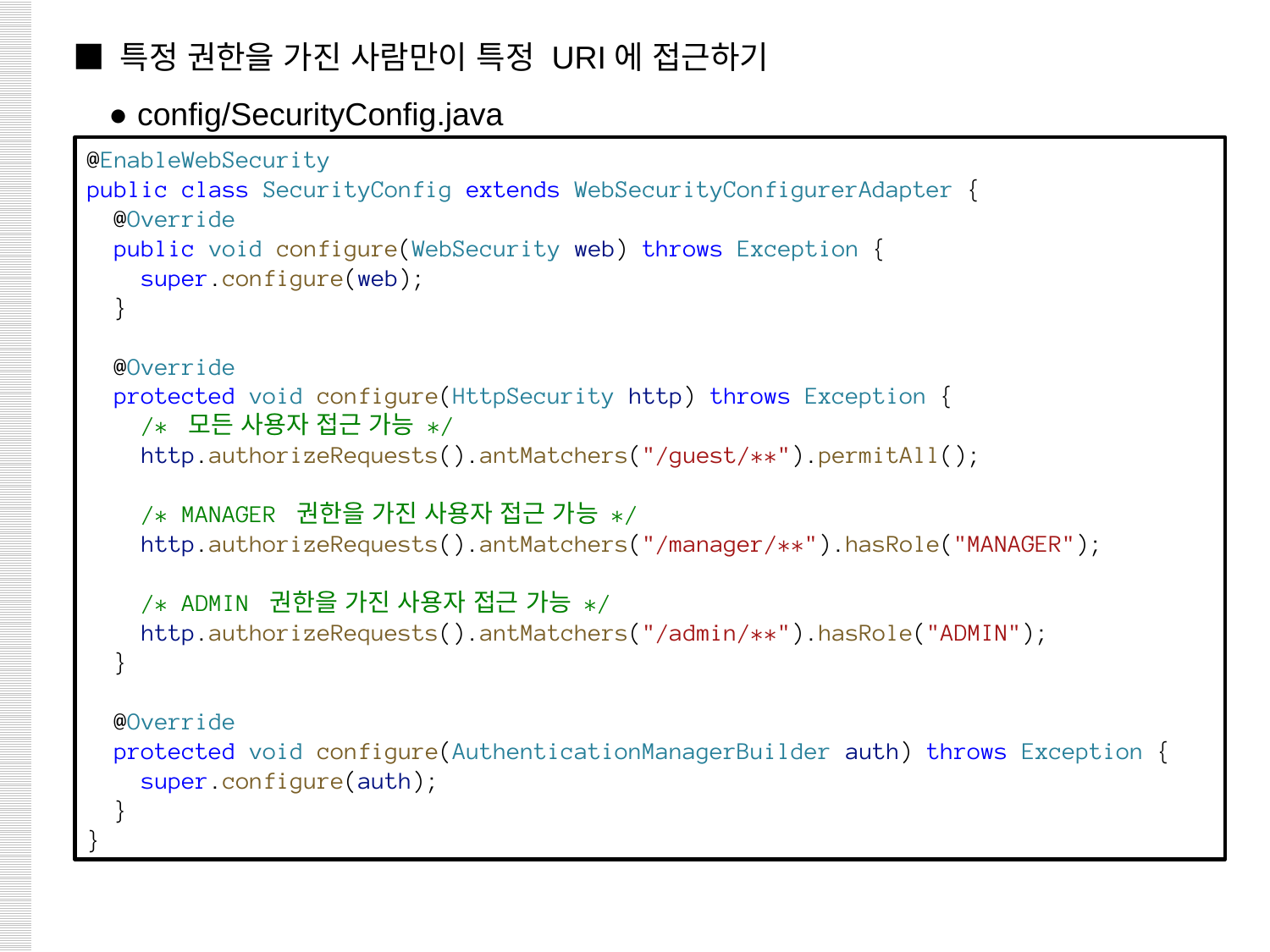

■ 특정 권한을 가진 사람만이 특정 URI에 접근하기
    ● config/SecurityConfig.java
@EnableWebSecurity
public class SecurityConfig extends WebSecurityConfigurerAdapter {
  @Override
  public void configure(WebSecurity web) throws Exception {
    super.configure(web);
  }
  @Override
  protected void configure(HttpSecurity http) throws Exception {
    /* 모든 사용자 접근 가능 */
    http.authorizeRequests().antMatchers("/guest/**").permitAll();

    /* MANAGER 권한을 가진 사용자 접근 가능 */
    http.authorizeRequests().antMatchers("/manager/**").hasRole("MANAGER");

    /* ADMIN 권한을 가진 사용자 접근 가능 */
    http.authorizeRequests().antMatchers("/admin/**").hasRole("ADMIN");
  }
  @Override
  protected void configure(AuthenticationManagerBuilder auth) throws Exception {
    super.configure(auth);
  }
}